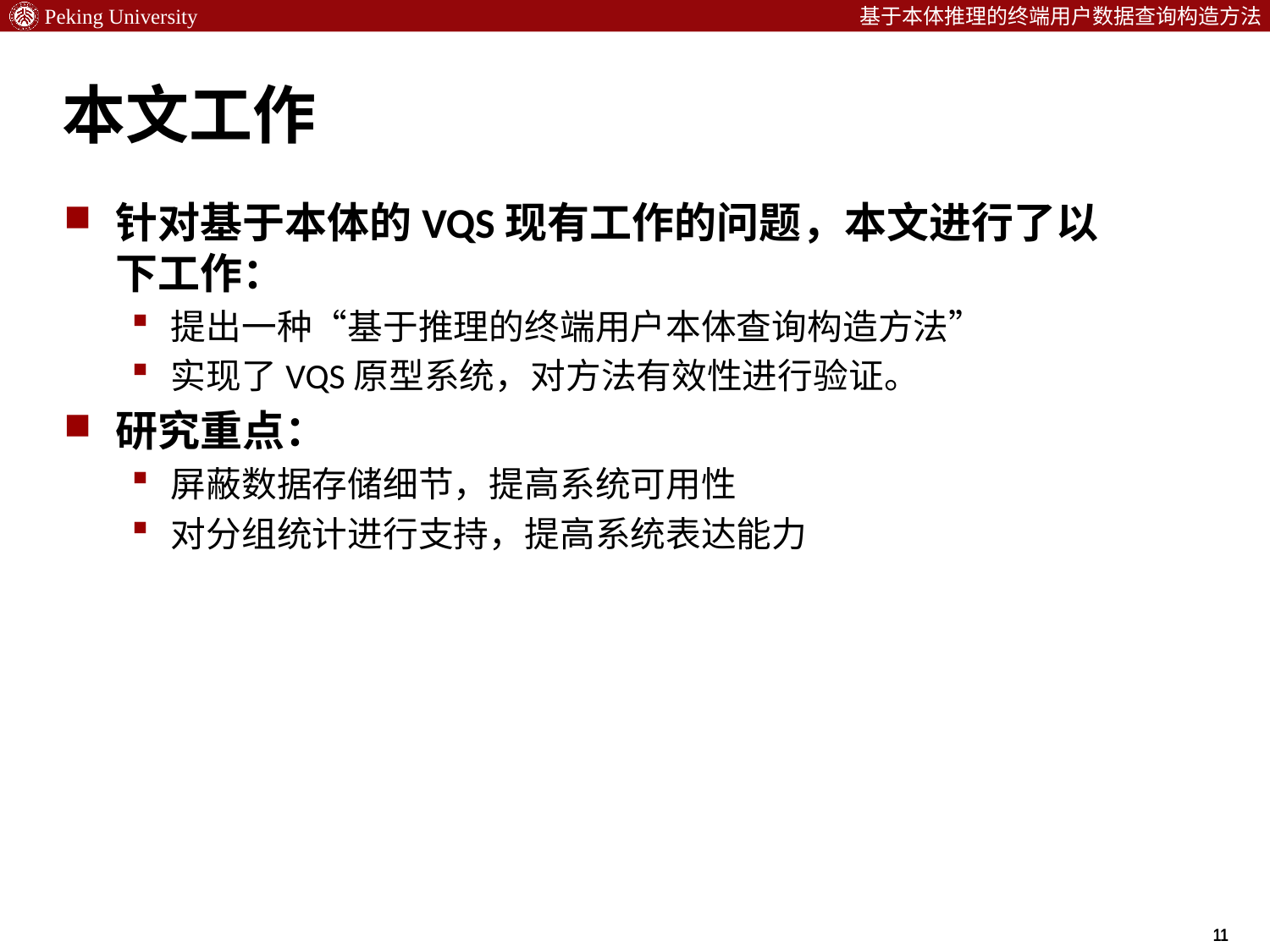

# 本文工作
针对基于本体的VQS现有工作的问题，本文进行了以下工作：
提出一种“基于推理的终端用户本体查询构造方法”
实现了VQS原型系统，对方法有效性进行验证。
研究重点：
屏蔽数据存储细节，提高系统可用性
对分组统计进行支持，提高系统表达能力